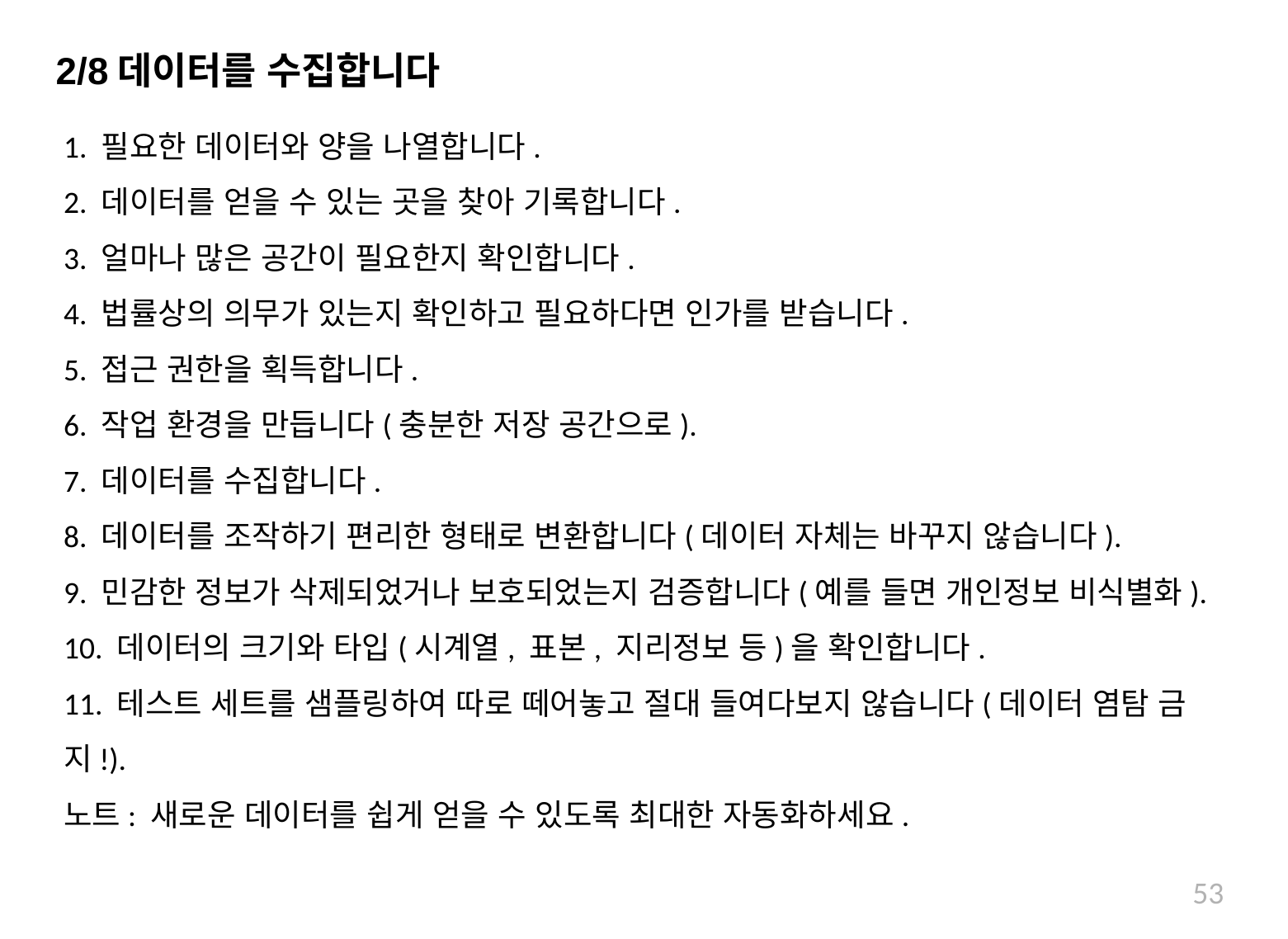

# 2/8데이터를 수집합니다
1. 필요한 데이터와 양을 나열합니다.
2. 데이터를 얻을 수 있는 곳을 찾아 기록합니다.
3. 얼마나 많은 공간이 필요한지 확인합니다.
4. 법률상의 의무가 있는지 확인하고 필요하다면 인가를 받습니다.
5. 접근 권한을 획득합니다.
6. 작업 환경을 만듭니다(충분한 저장 공간으로).
7. 데이터를 수집합니다.
8. 데이터를 조작하기 편리한 형태로 변환합니다(데이터 자체는 바꾸지 않습니다).
9. 민감한 정보가 삭제되었거나 보호되었는지 검증합니다(예를 들면 개인정보 비식별화).
10. 데이터의 크기와 타입(시계열, 표본, 지리정보 등)을 확인합니다.
11. 테스트 세트를 샘플링하여 따로 떼어놓고 절대 들여다보지 않습니다(데이터 염탐 금지!).
노트: 새로운 데이터를 쉽게 얻을 수 있도록 최대한 자동화하세요.

53